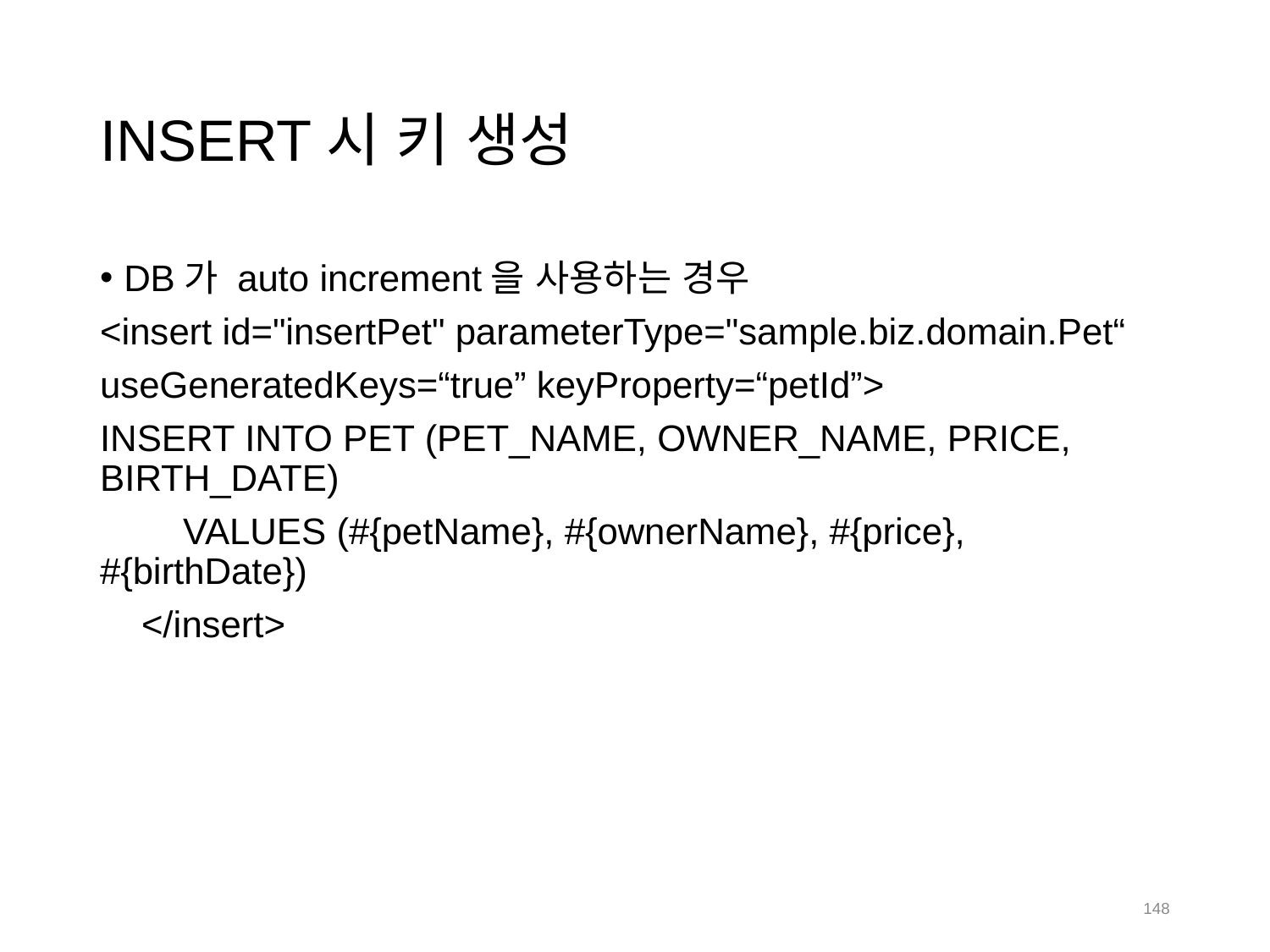

# INSERT시 키 생성
DB가 auto increment을 사용하는 경우
<insert id="insertPet" parameterType="sample.biz.domain.Pet“
useGeneratedKeys=“true” keyProperty=“petId”>
INSERT INTO PET (PET_NAME, OWNER_NAME, PRICE, BIRTH_DATE)
        VALUES (#{petName}, #{ownerName}, #{price}, #{birthDate})
    </insert>
148